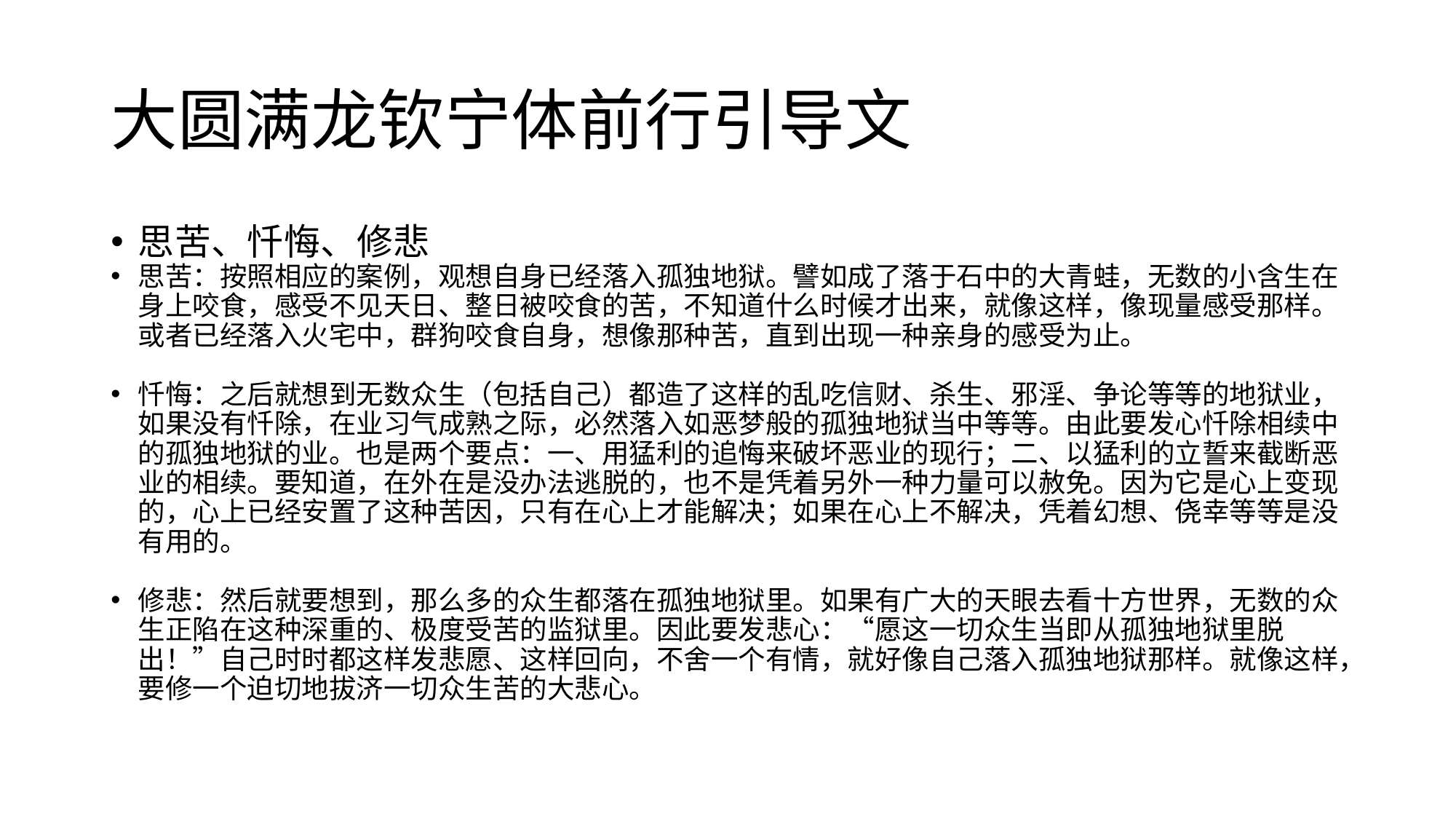

# 大圆满龙钦宁体前行引导文
思苦、忏悔、修悲
思苦：按照相应的案例，观想自身已经落入孤独地狱。譬如成了落于石中的大青蛙，无数的小含生在身上咬食，感受不见天日、整日被咬食的苦，不知道什么时候才出来，就像这样，像现量感受那样。或者已经落入火宅中，群狗咬食自身，想像那种苦，直到出现一种亲身的感受为止。

忏悔：之后就想到无数众生（包括自己）都造了这样的乱吃信财、杀生、邪淫、争论等等的地狱业，如果没有忏除，在业习气成熟之际，必然落入如恶梦般的孤独地狱当中等等。由此要发心忏除相续中的孤独地狱的业。也是两个要点：一、用猛利的追悔来破坏恶业的现行；二、以猛利的立誓来截断恶业的相续。要知道，在外在是没办法逃脱的，也不是凭着另外一种力量可以赦免。因为它是心上变现的，心上已经安置了这种苦因，只有在心上才能解决；如果在心上不解决，凭着幻想、侥幸等等是没有用的。

修悲：然后就要想到，那么多的众生都落在孤独地狱里。如果有广大的天眼去看十方世界，无数的众生正陷在这种深重的、极度受苦的监狱里。因此要发悲心：“愿这一切众生当即从孤独地狱里脱出！”自己时时都这样发悲愿、这样回向，不舍一个有情，就好像自己落入孤独地狱那样。就像这样，要修一个迫切地拔济一切众生苦的大悲心。